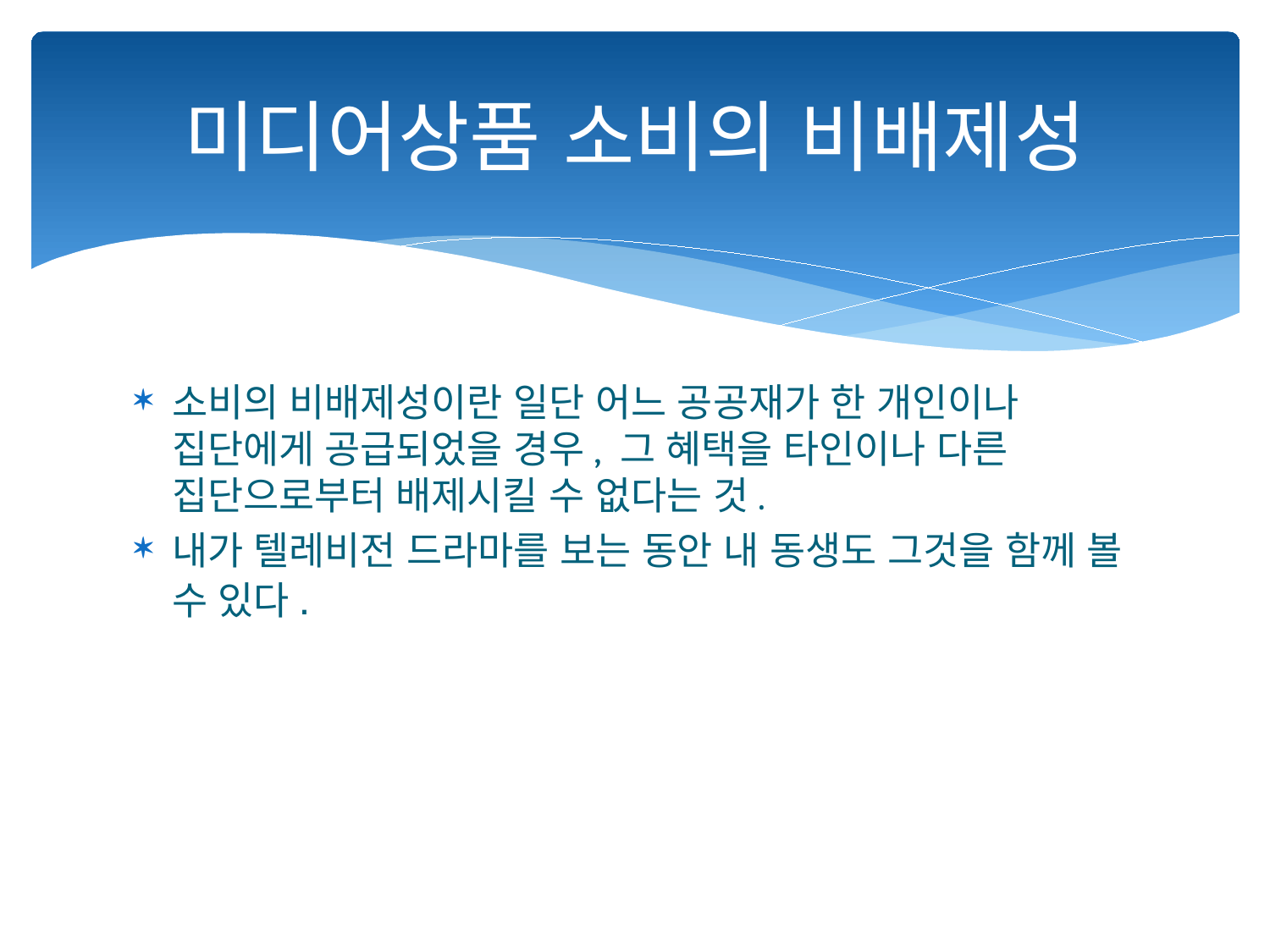

# 미디어상품 소비의 비배제성
소비의 비배제성이란 일단 어느 공공재가 한 개인이나 집단에게 공급되었을 경우, 그 혜택을 타인이나 다른 집단으로부터 배제시킬 수 없다는 것.
내가 텔레비전 드라마를 보는 동안 내 동생도 그것을 함께 볼 수 있다.